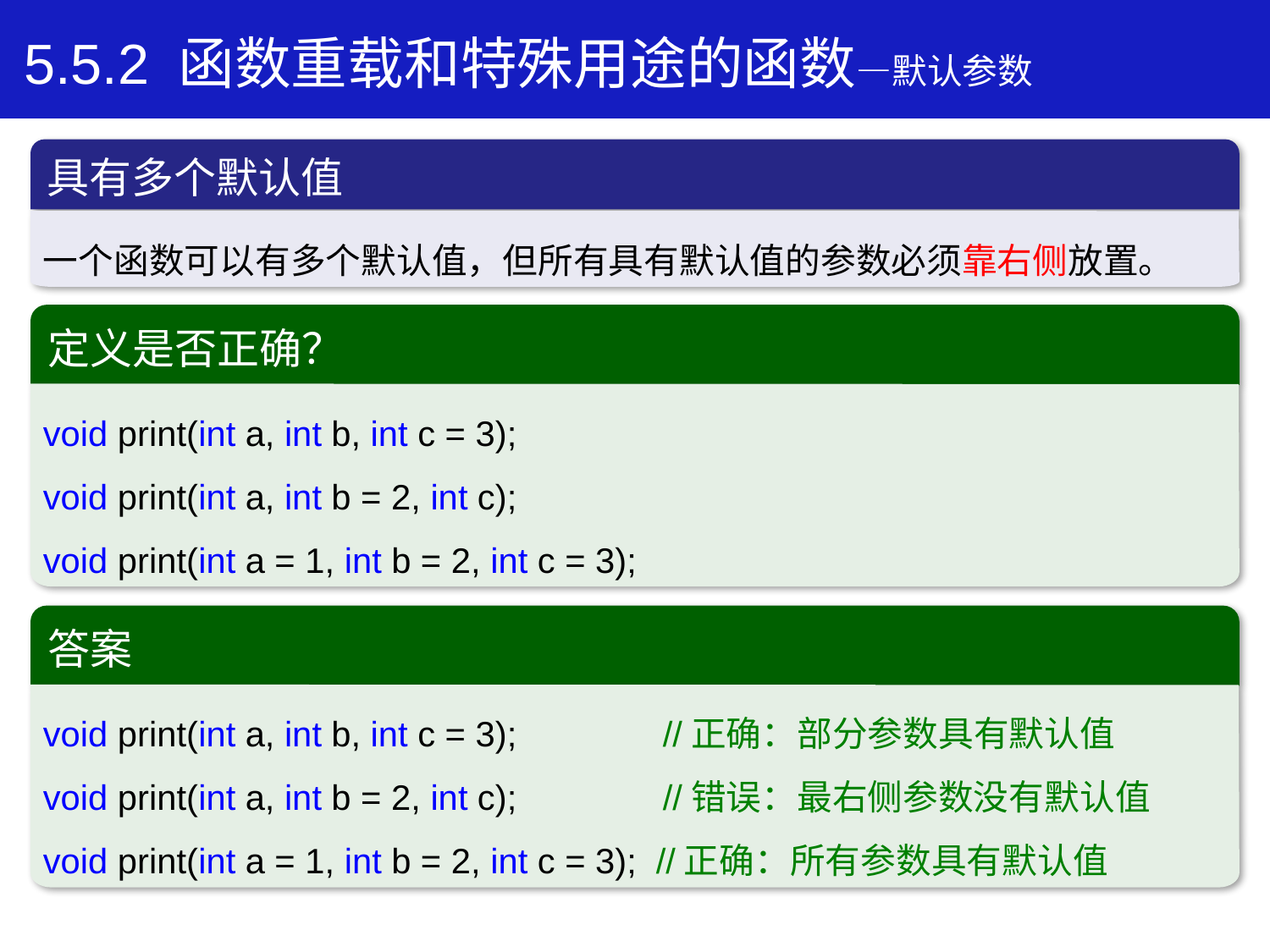

5.5.2 函数重载和特殊用途的函数—默认参数
具有多个默认值
一个函数可以有多个默认值，但所有具有默认值的参数必须靠右侧放置。
定义是否正确？
void print(int a, int b, int c = 3);
void print(int a, int b = 2, int c);
void print(int a = 1, int b = 2, int c = 3);
答案
void print(int a, int b, int c = 3);               //正确：部分参数具有默认值
void print(int a, int b = 2, int c);               //错误：最右侧参数没有默认值
void print(int a = 1, int b = 2, int c = 3);  //正确：所有参数具有默认值
46